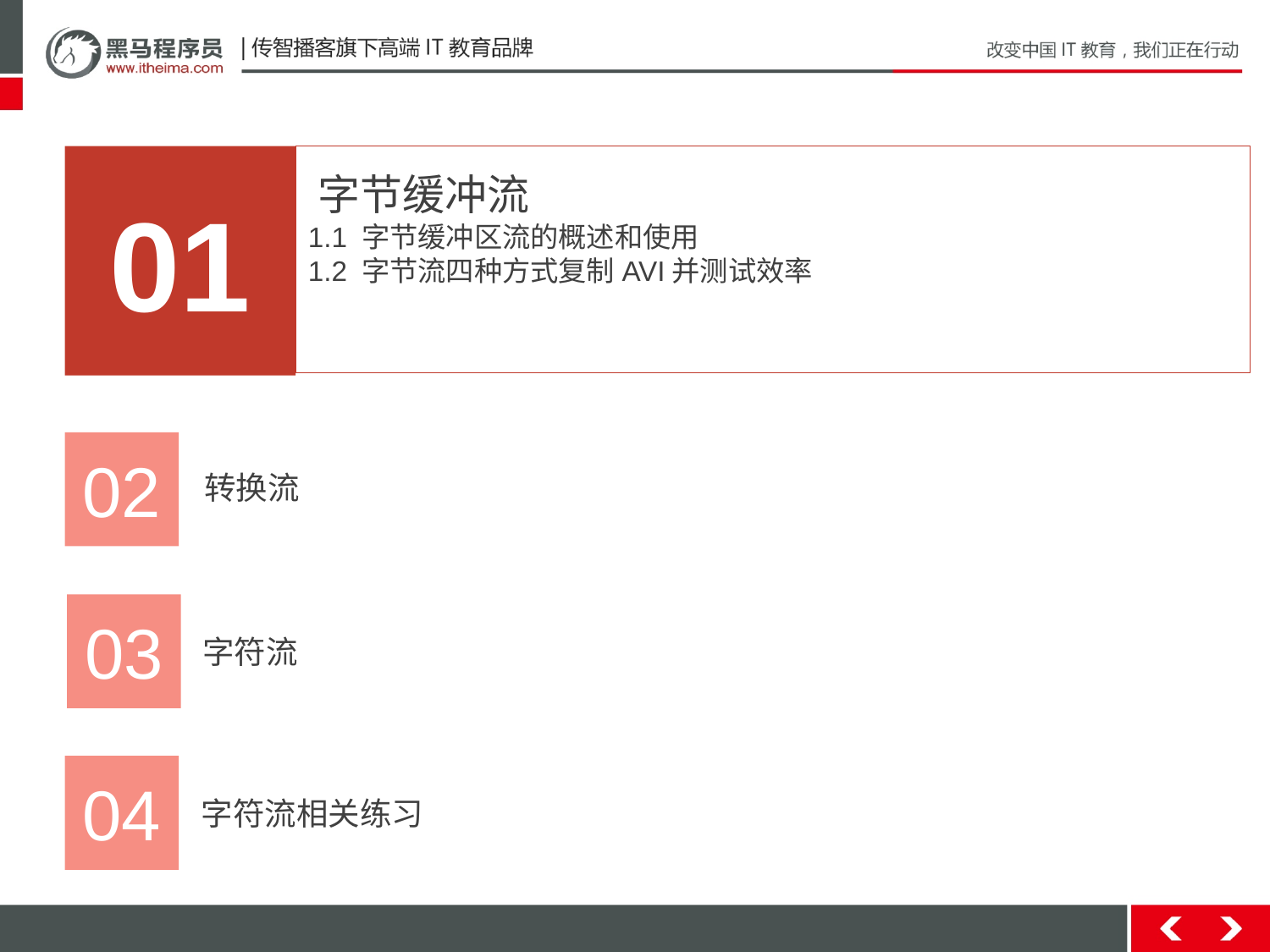

01
字节缓冲流

1.1 字节缓冲区流的概述和使用
1.2 字节流四种方式复制AVI并测试效率
02
 转换流
03
  字符流
04
  字符流相关练习